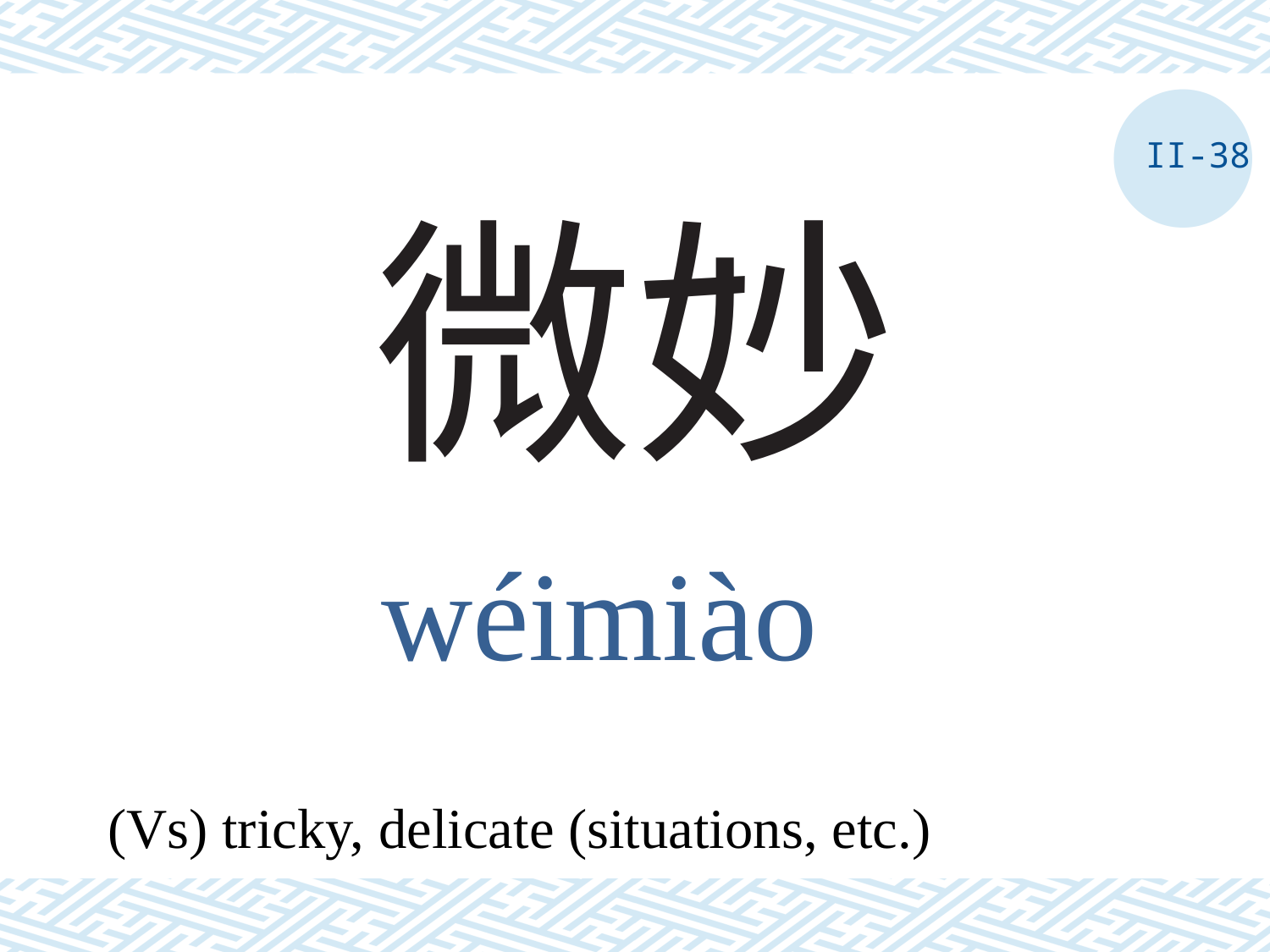

II-38

# 微妙
wéimiào
(Vs) tricky, delicate (situations, etc.)